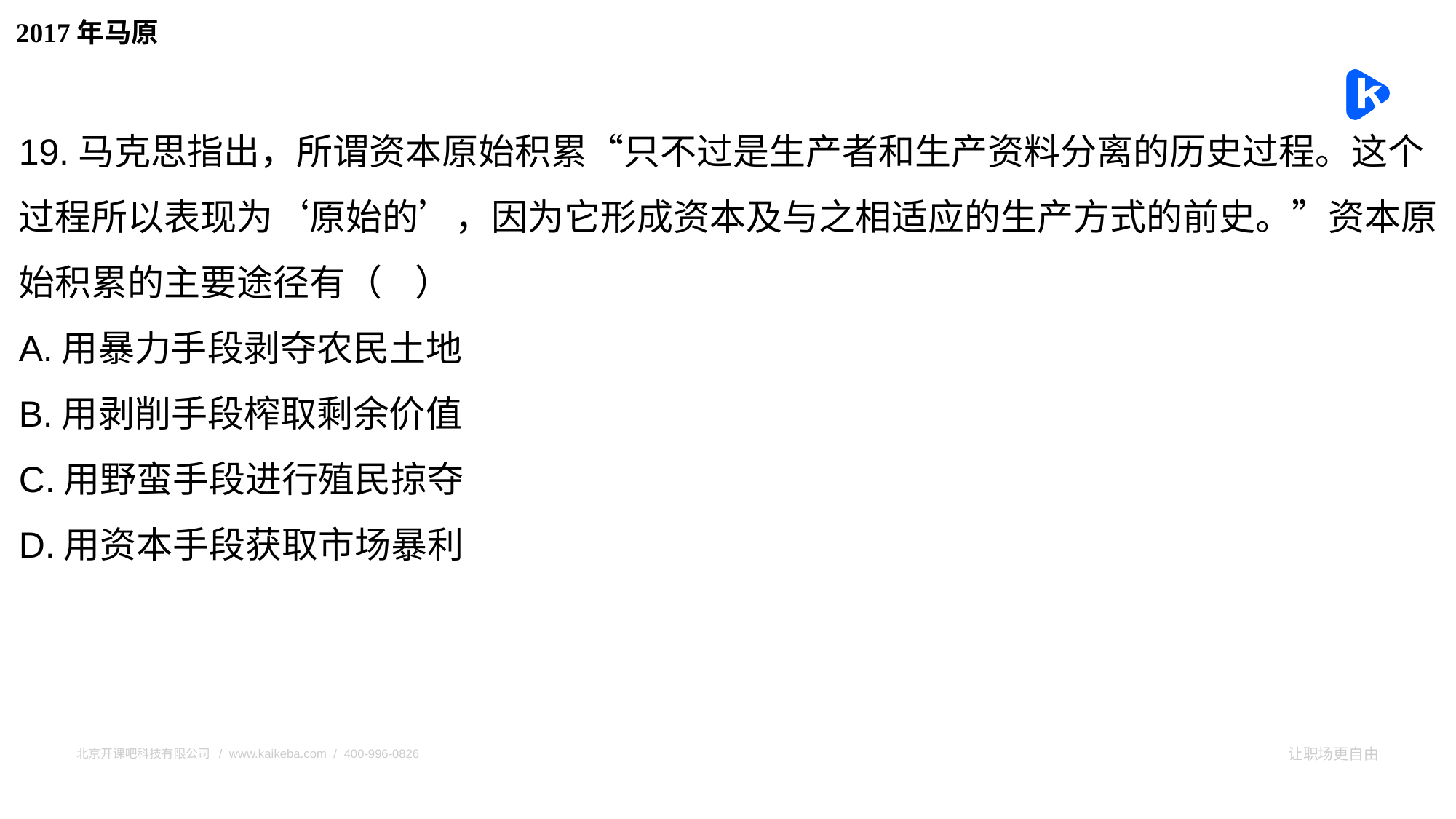

2017年马原
19.马克思指出，所谓资本原始积累“只不过是生产者和生产资料分离的历史过程。这个过程所以表现为‘原始的’，因为它形成资本及与之相适应的生产方式的前史。”资本原始积累的主要途径有（    ）
A.用暴力手段剥夺农民土地
B.用剥削手段榨取剩余价值
C.用野蛮手段进行殖民掠夺
D.用资本手段获取市场暴利